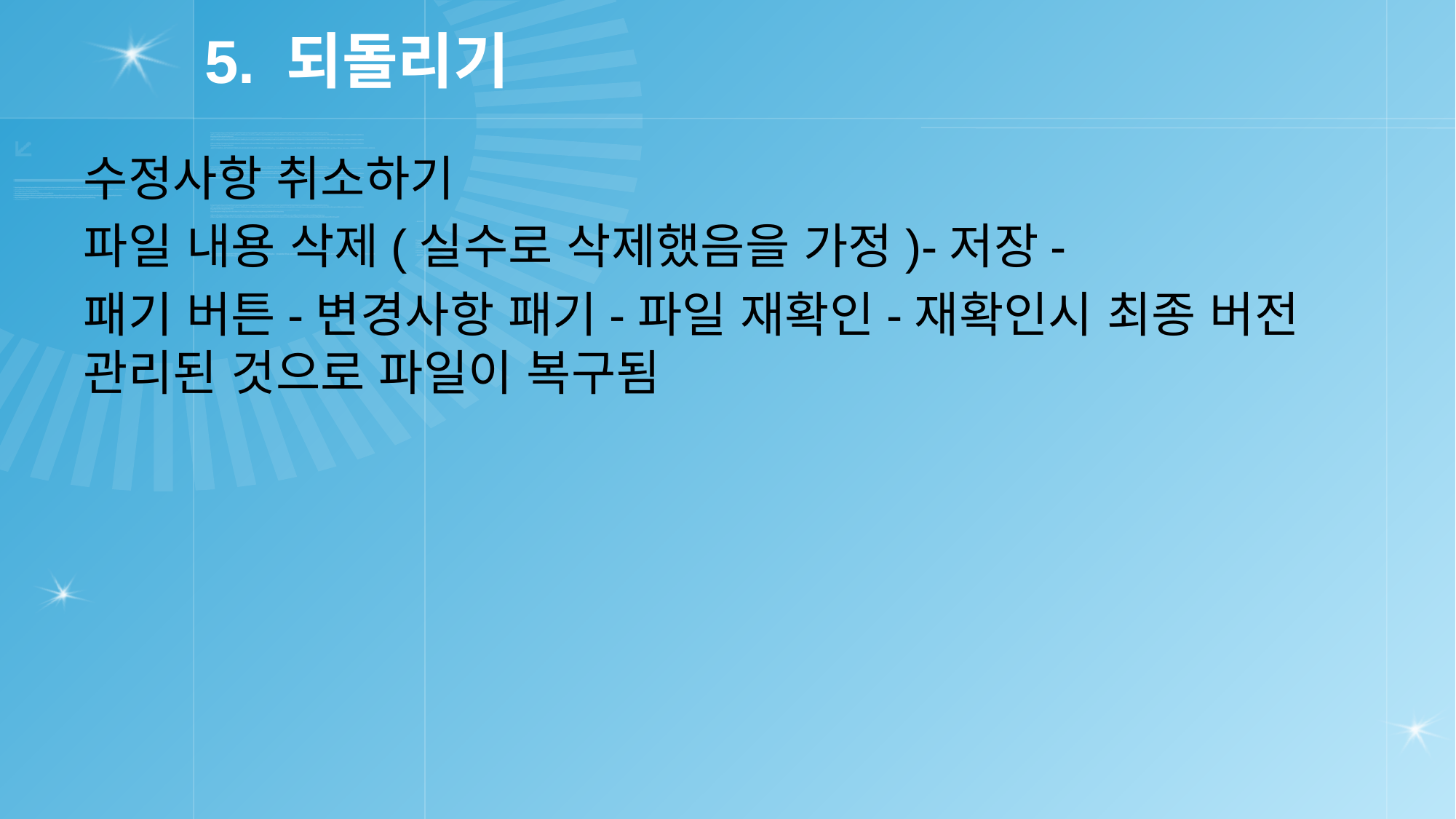

# 5. 되돌리기
수정사항 취소하기
파일 내용 삭제(실수로 삭제했음을 가정)-저장-
패기 버튼-변경사항 패기-파일 재확인-재확인시 최종 버전 관리된 것으로 파일이 복구됨